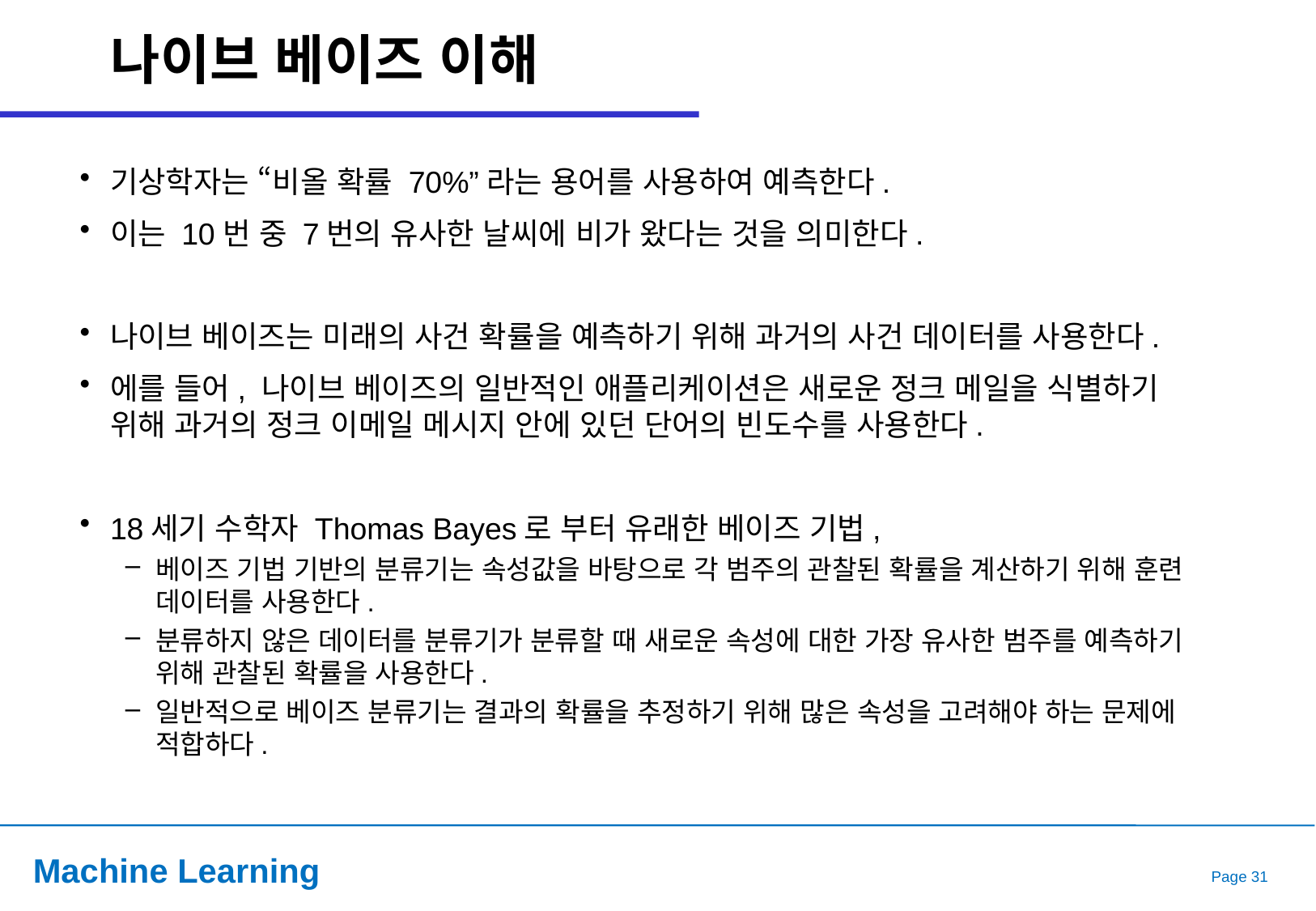

# 나이브 베이즈 이해
기상학자는 “비올 확률 70%”라는 용어를 사용하여 예측한다.
이는 10번 중 7번의 유사한 날씨에 비가 왔다는 것을 의미한다.

나이브 베이즈는 미래의 사건 확률을 예측하기 위해 과거의 사건 데이터를 사용한다.
에를 들어, 나이브 베이즈의 일반적인 애플리케이션은 새로운 정크 메일을 식별하기 위해 과거의 정크 이메일 메시지 안에 있던 단어의 빈도수를 사용한다.

18세기 수학자 Thomas Bayes로 부터 유래한 베이즈 기법,
베이즈 기법 기반의 분류기는 속성값을 바탕으로 각 범주의 관찰된 확률을 계산하기 위해 훈련 데이터를 사용한다.
분류하지 않은 데이터를 분류기가 분류할 때 새로운 속성에 대한 가장 유사한 범주를 예측하기 위해 관찰된 확률을 사용한다.
일반적으로 베이즈 분류기는 결과의 확률을 추정하기 위해 많은 속성을 고려해야 하는 문제에 적합하다.
Page 31